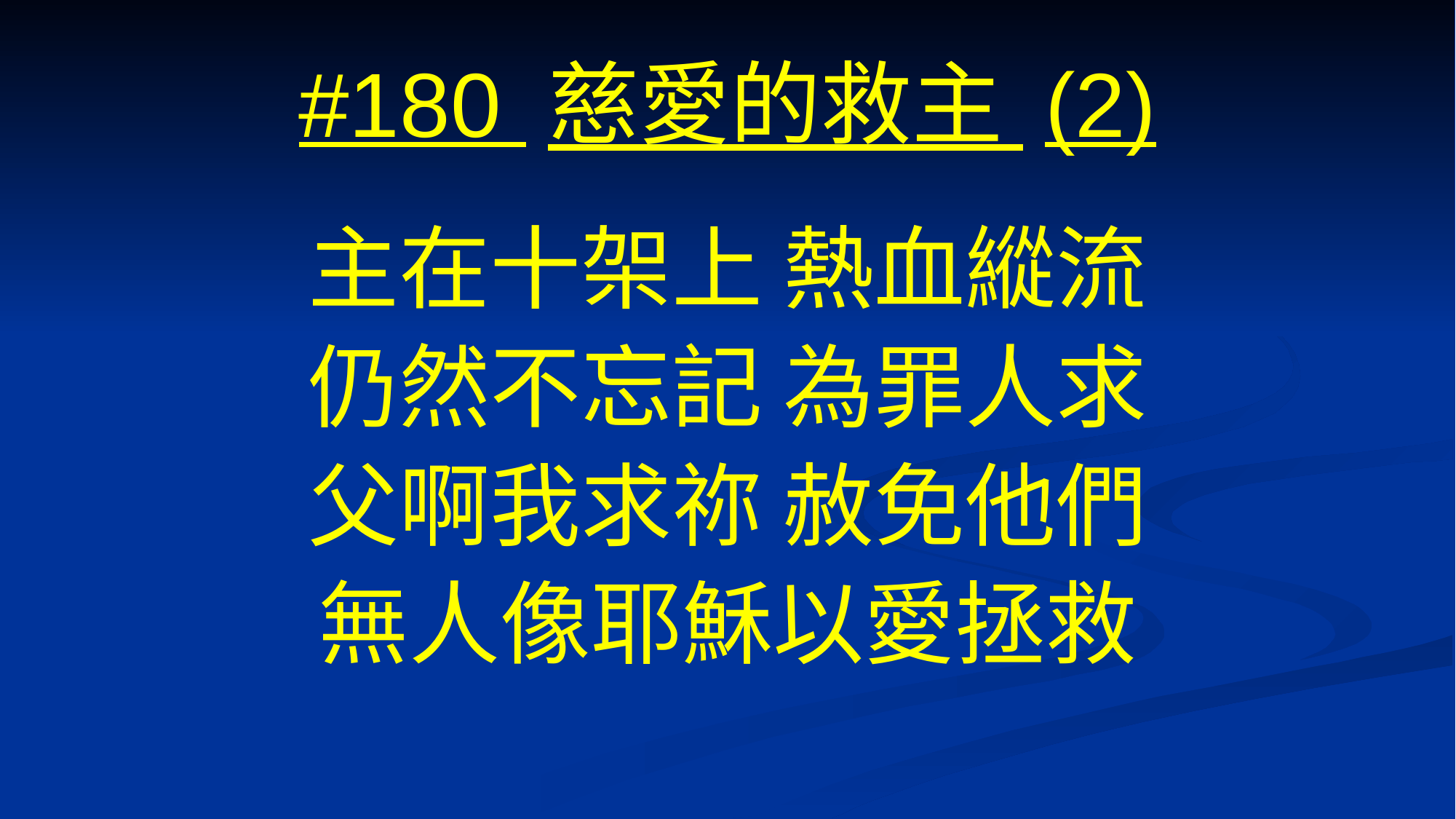

# #180 慈愛的救主 (2)
主在十架上 熱血縱流
仍然不忘記 為罪人求
父啊我求祢 赦免他們
無人像耶穌以愛拯救